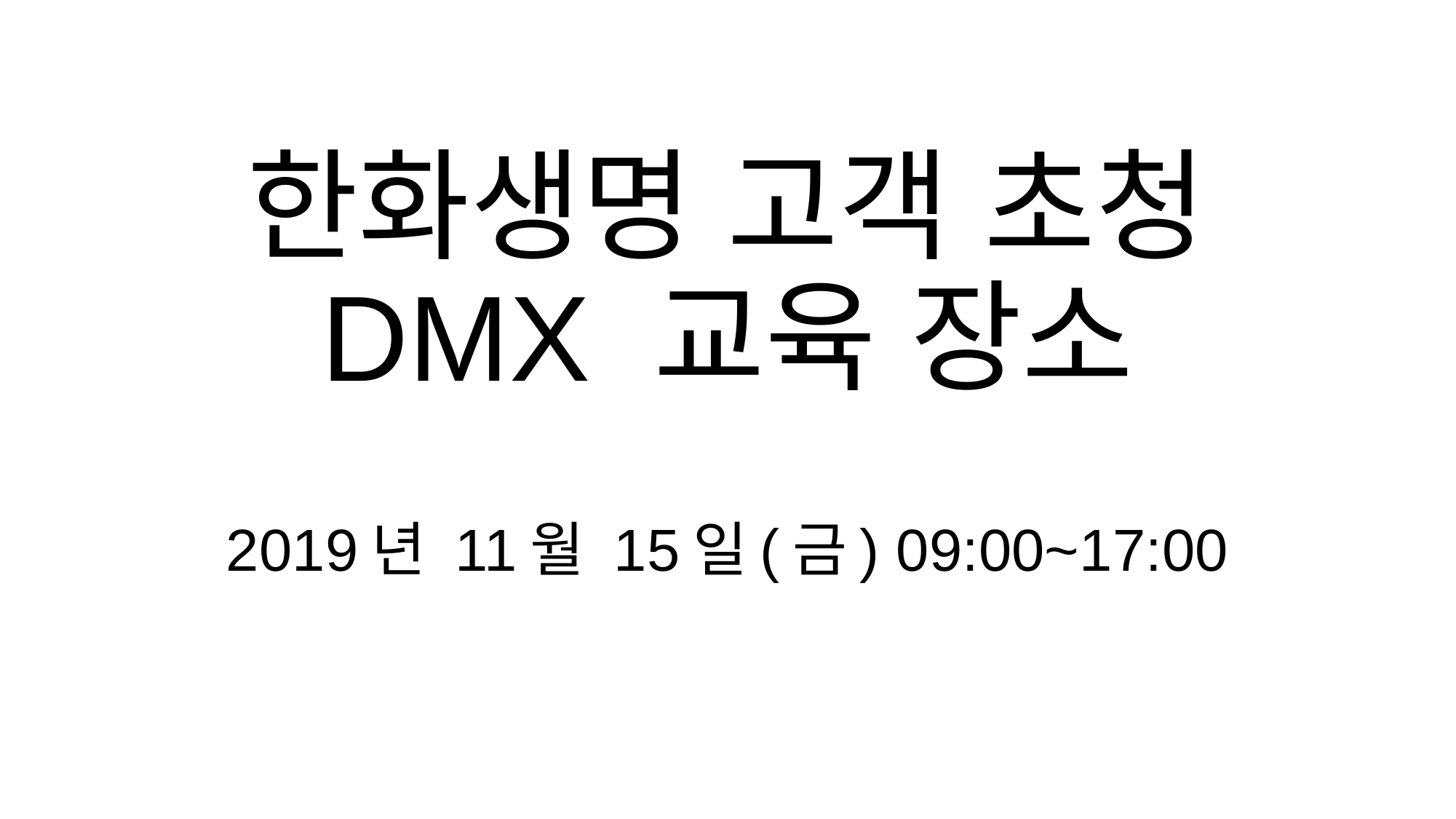

# 한화생명 고객 초청 DMX 교육 장소
2019년 11월 15일(금) 09:00~17:00